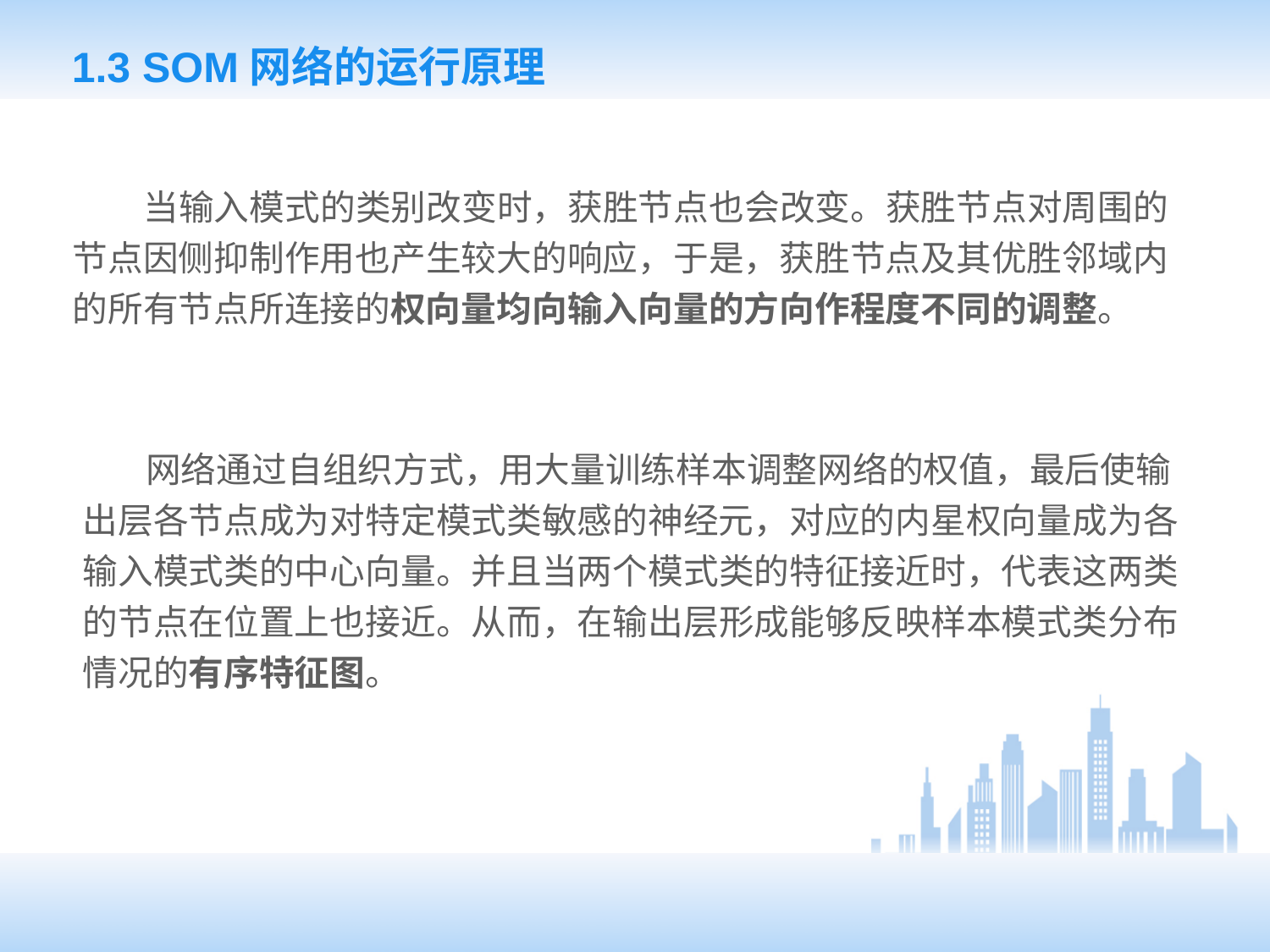

# 1.3 SOM网络的运行原理
        当输入模式的类别改变时，获胜节点也会改变。获胜节点对周围的节点因侧抑制作用也产生较大的响应，于是，获胜节点及其优胜邻域内的所有节点所连接的权向量均向输入向量的方向作程度不同的调整。
       网络通过自组织方式，用大量训练样本调整网络的权值，最后使输出层各节点成为对特定模式类敏感的神经元，对应的内星权向量成为各输入模式类的中心向量。并且当两个模式类的特征接近时，代表这两类的节点在位置上也接近。从而，在输出层形成能够反映样本模式类分布情况的有序特征图。